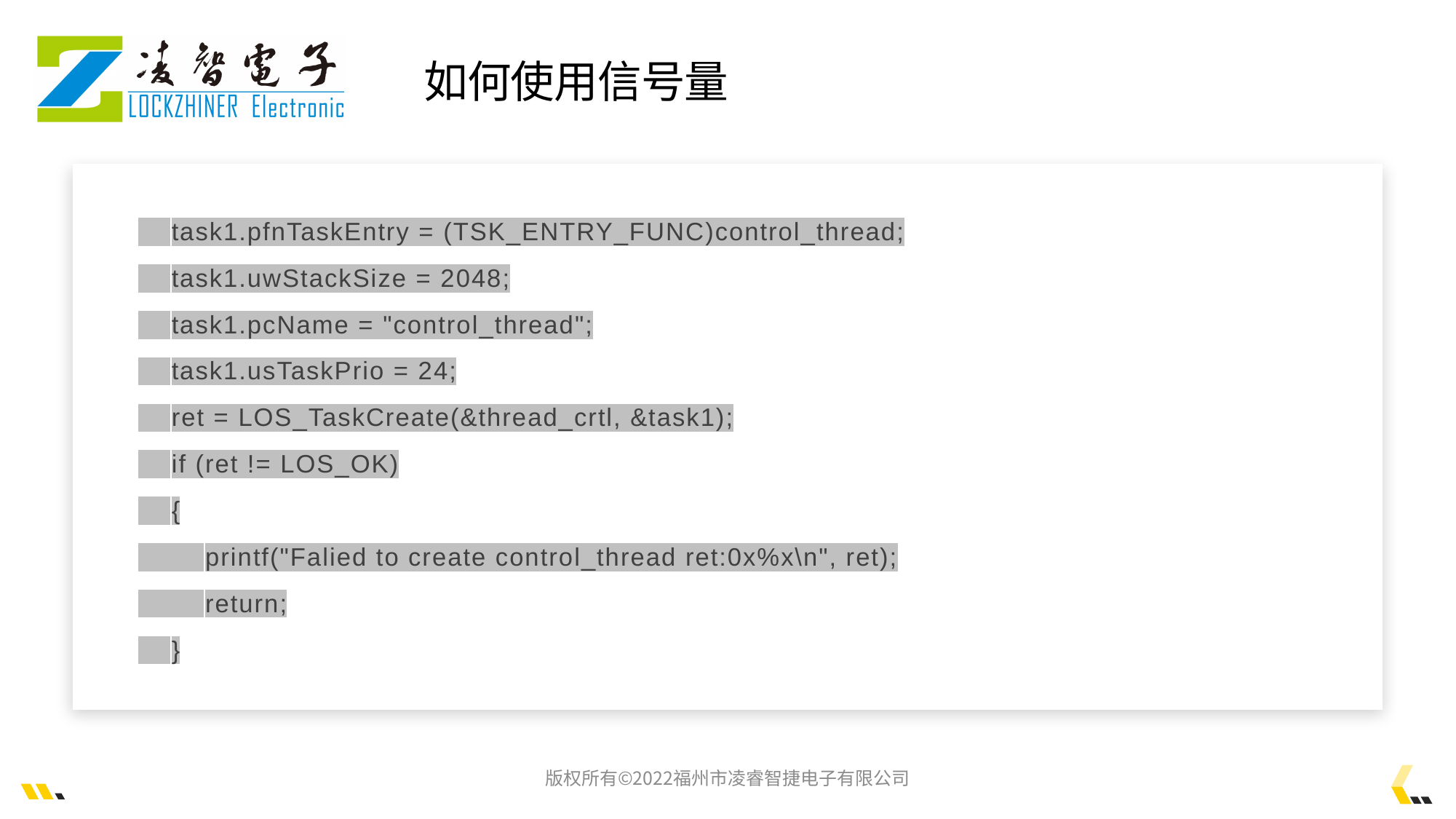

如何使用信号量

    task1.pfnTaskEntry = (TSK_ENTRY_FUNC)control_thread;
    task1.uwStackSize = 2048;
    task1.pcName = "control_thread";
    task1.usTaskPrio = 24;
    ret = LOS_TaskCreate(&thread_crtl, &task1);
    if (ret != LOS_OK)
    {
        printf("Falied to create control_thread ret:0x%x\n", ret);
        return;
    }
版权所有©2022福州市凌睿智捷电子有限公司
13